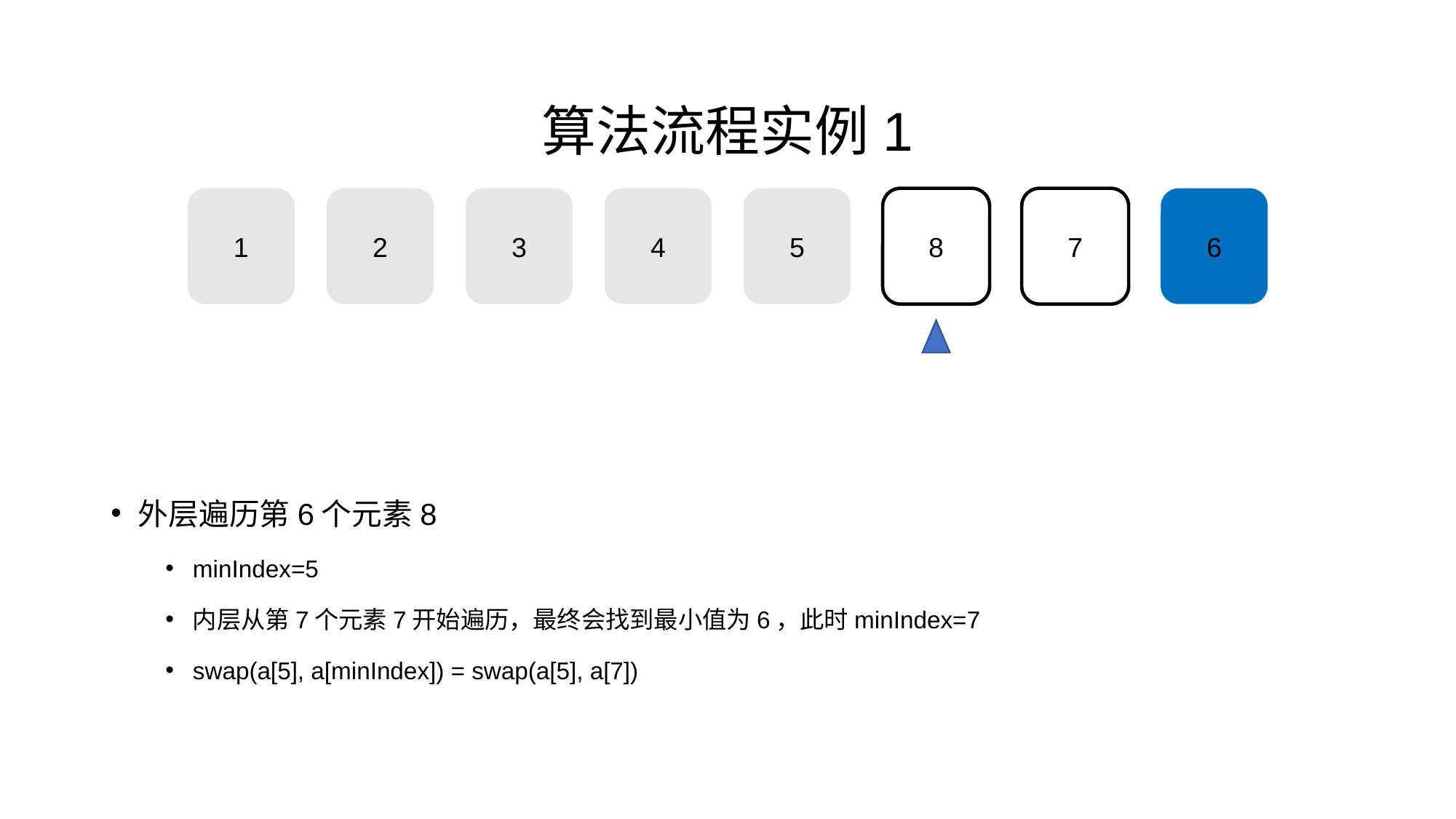

# 算法流程实例1
1
2
3
4
5
8
7
6

外层遍历第6个元素8
minIndex=5
内层从第7个元素7开始遍历，最终会找到最小值为6，此时minIndex=7
swap(a[5], a[minIndex]) = swap(a[5], a[7])